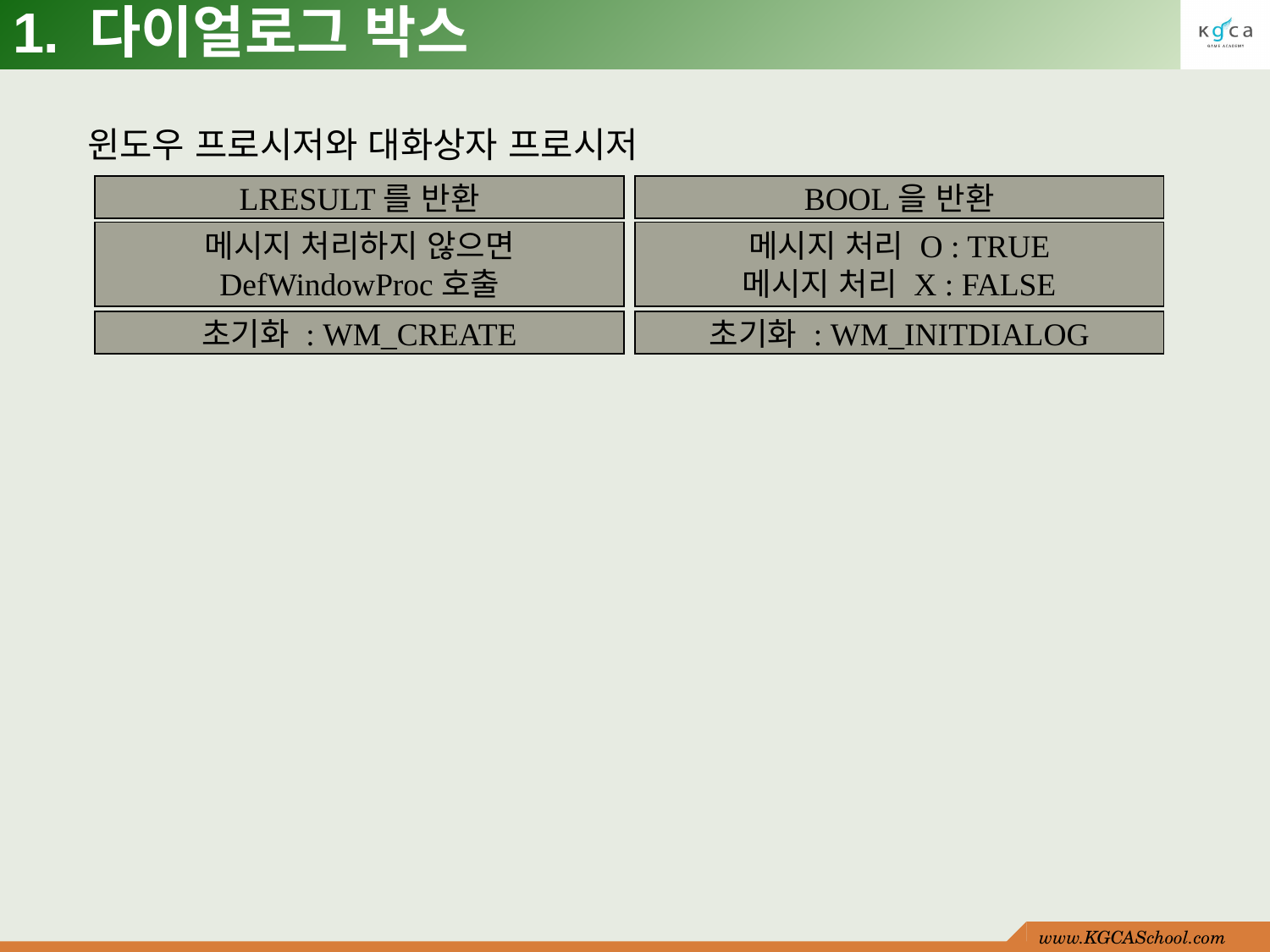

# 1. 다이얼로그 박스
윈도우 프로시저와 대화상자 프로시저
LRESULT를 반환
BOOL을 반환
메시지 처리하지 않으면
DefWindowProc호출
메시지 처리 O : TRUE
메시지 처리 X : FALSE
초기화 : WM_CREATE
초기화 : WM_INITDIALOG